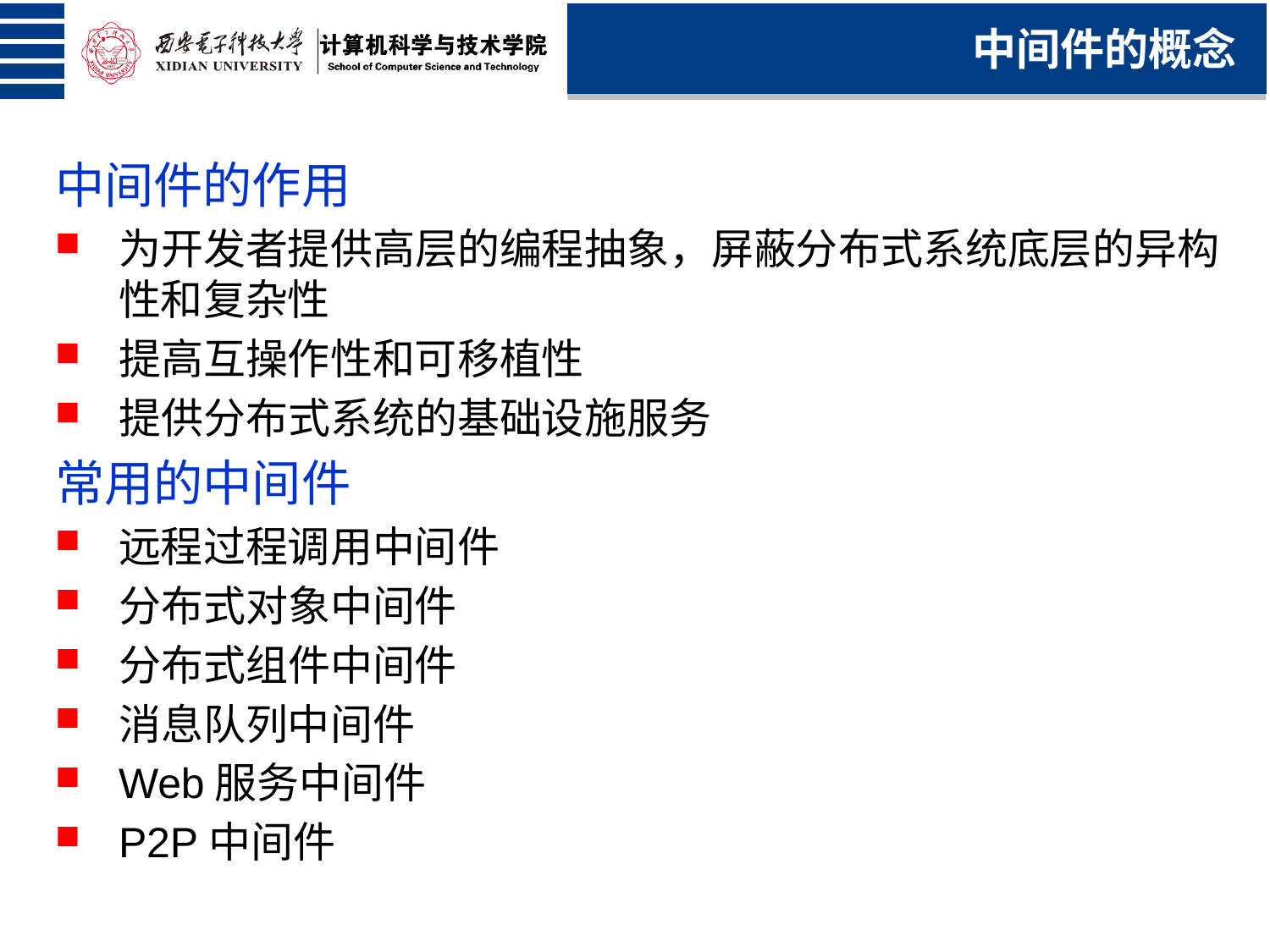

中间件的概念
中间件的作用
为开发者提供高层的编程抽象，屏蔽分布式系统底层的异构性和复杂性
提高互操作性和可移植性
提供分布式系统的基础设施服务
常用的中间件
远程过程调用中间件
分布式对象中间件
分布式组件中间件
消息队列中间件
Web服务中间件
P2P中间件